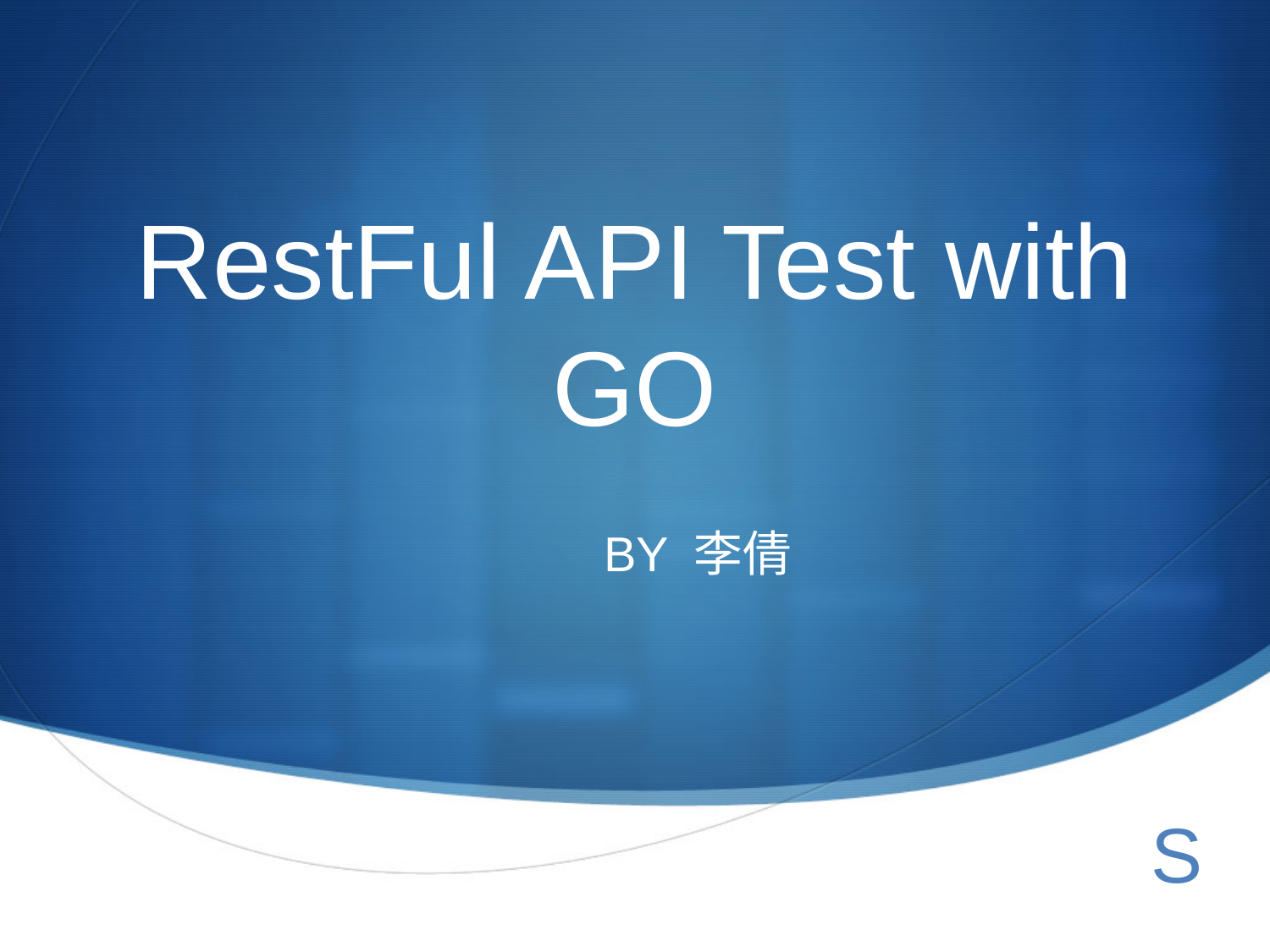

# RestFul API Test with GO

														BY 李倩